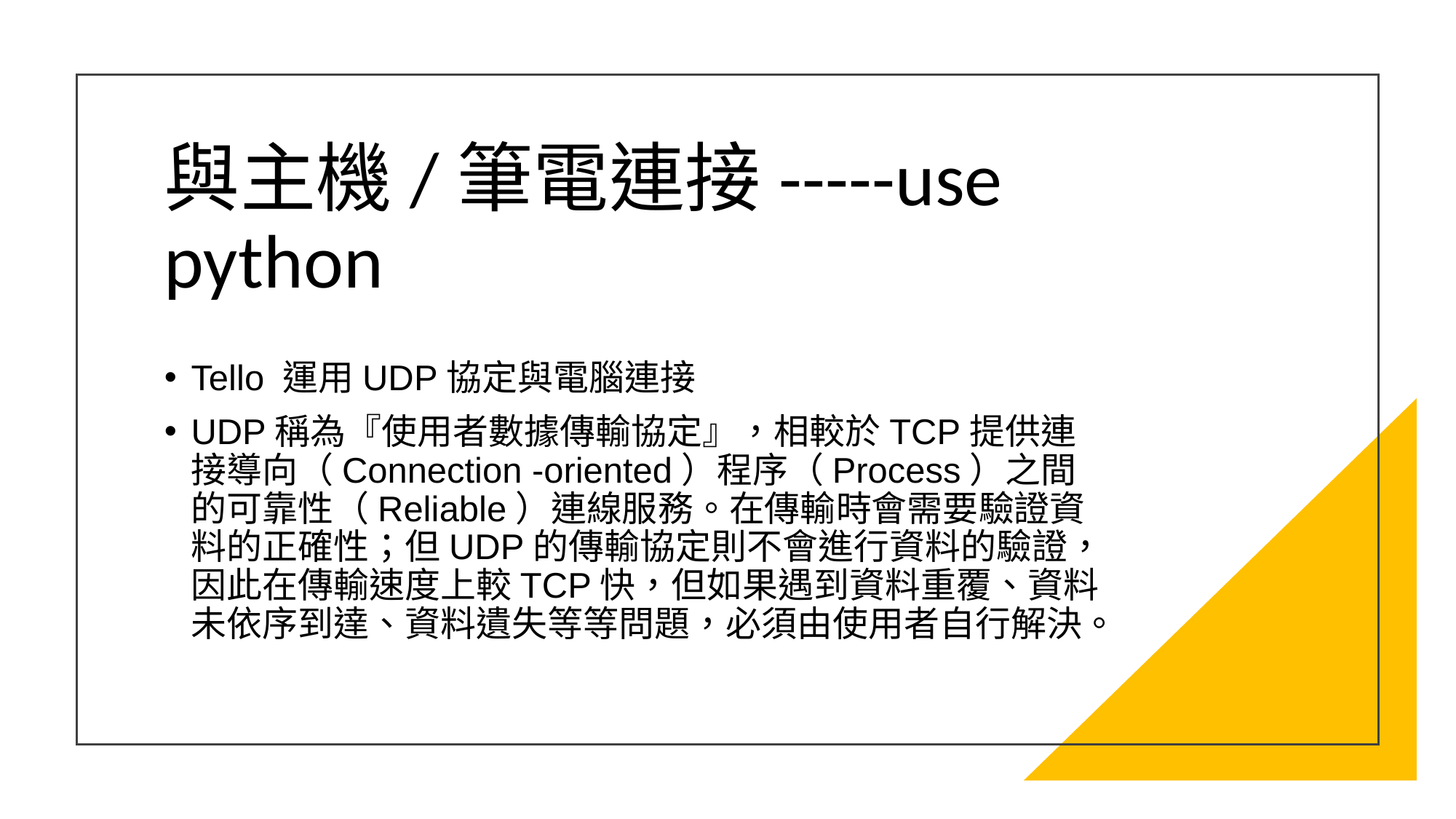

# 與主機/筆電連接-----use python
Tello 運用UDP協定與電腦連接
UDP稱為『使用者數據傳輸協定』，相較於TCP提供連接導向（Connection -oriented）程序（Process）之間的可靠性（Reliable）連線服務。在傳輸時會需要驗證資料的正確性；但UDP的傳輸協定則不會進行資料的驗證，因此在傳輸速度上較TCP快，但如果遇到資料重覆、資料未依序到達、資料遺失等等問題，必須由使用者自行解決。